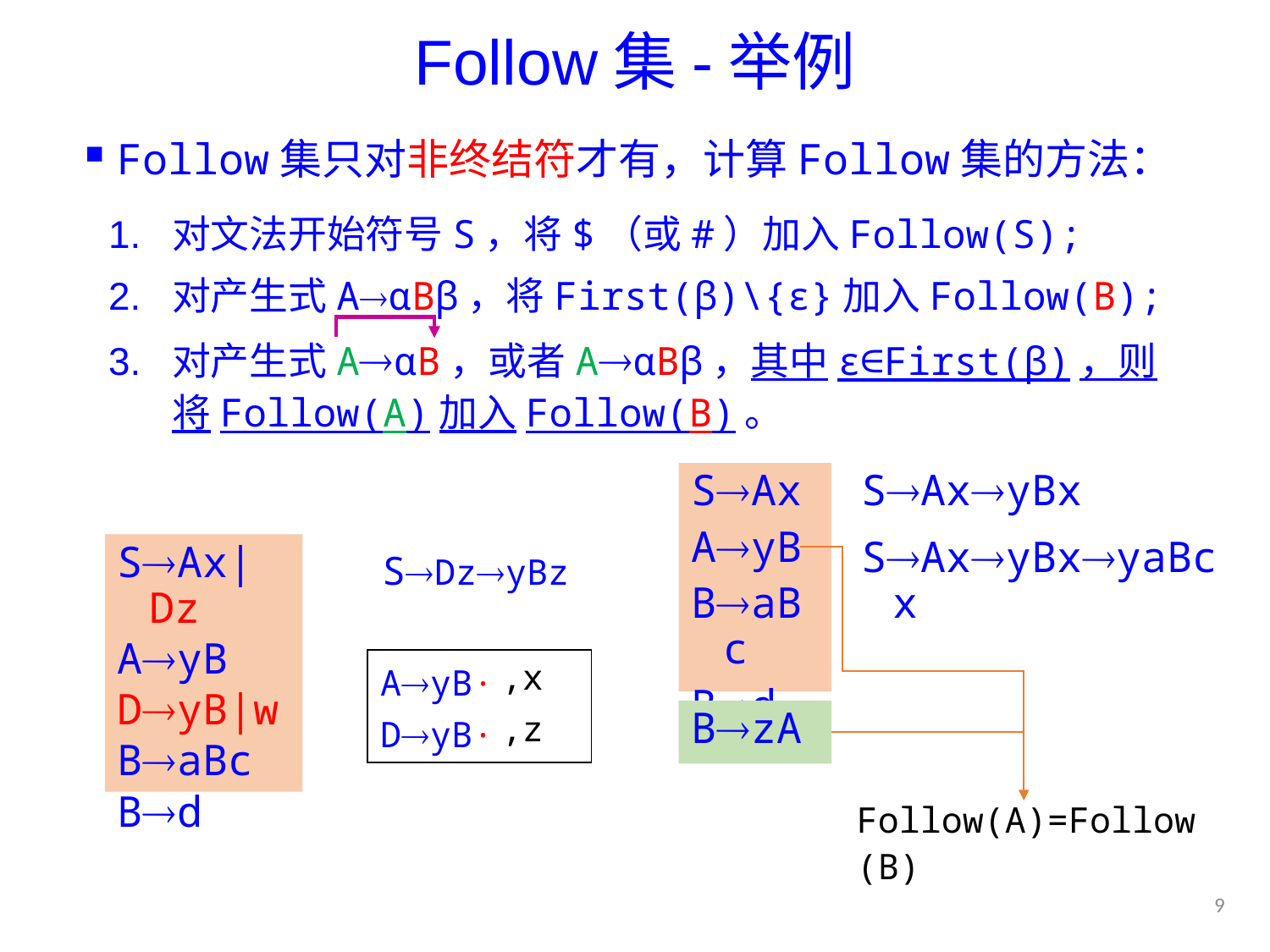

# Follow集-举例
Follow集只对非终结符才有，计算Follow集的方法：
对文法开始符号S，将$（或#）加入Follow(S);
对产生式A→αBβ，将First(β)\{ε}加入Follow(B);
对产生式A→αB，或者A→αBβ，其中ε∈First(β)，则将Follow(A)加入Follow(B)。

S→Ax
A→yB
B→aBc
B→d
S→Ax→yBx
S→Ax→yBx→yaBcx
S→Ax|Dz
A→yB
D→yB|w
B→aBc
B→d
S→Dz→yBz

Follow(A)=Follow(B)
,x
,z
A→yB·
D→yB·
B→zA
9